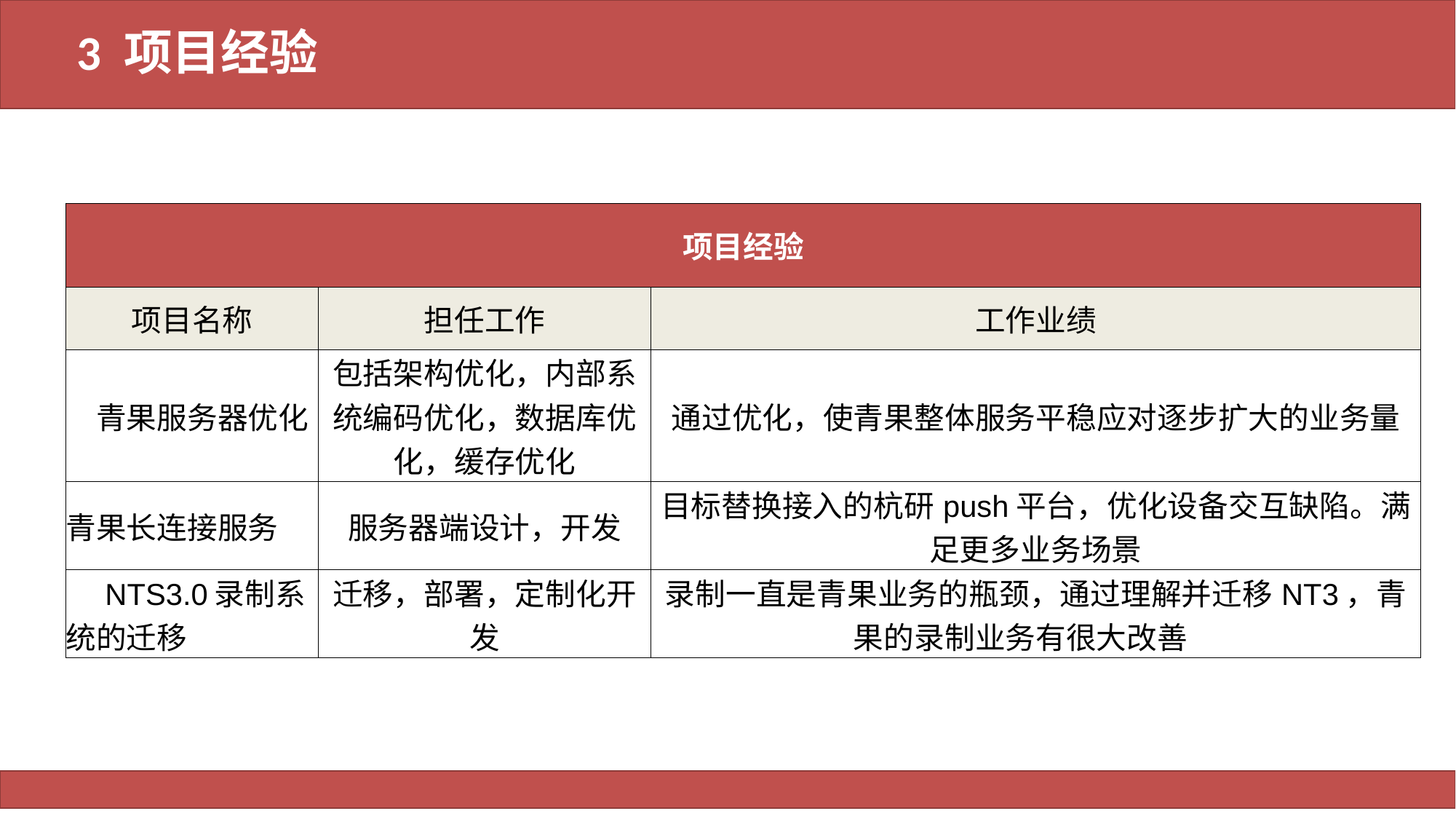

# 3 项目经验
| 项目经验 |  |  |
| --- | --- | --- |
| 项目名称 | 担任工作 | 工作业绩 |
| 青果服务器优化 | 包括架构优化，内部系统编码优化，数据库优化，缓存优化 | 通过优化，使青果整体服务平稳应对逐步扩大的业务量 |
| 青果长连接服务 | 服务器端设计，开发 | 目标替换接入的杭研push平台，优化设备交互缺陷。满足更多业务场景 |
| NTS3.0录制系统的迁移 | 迁移，部署，定制化开发 | 录制一直是青果业务的瓶颈，通过理解并迁移NT3，青果的录制业务有很大改善 |